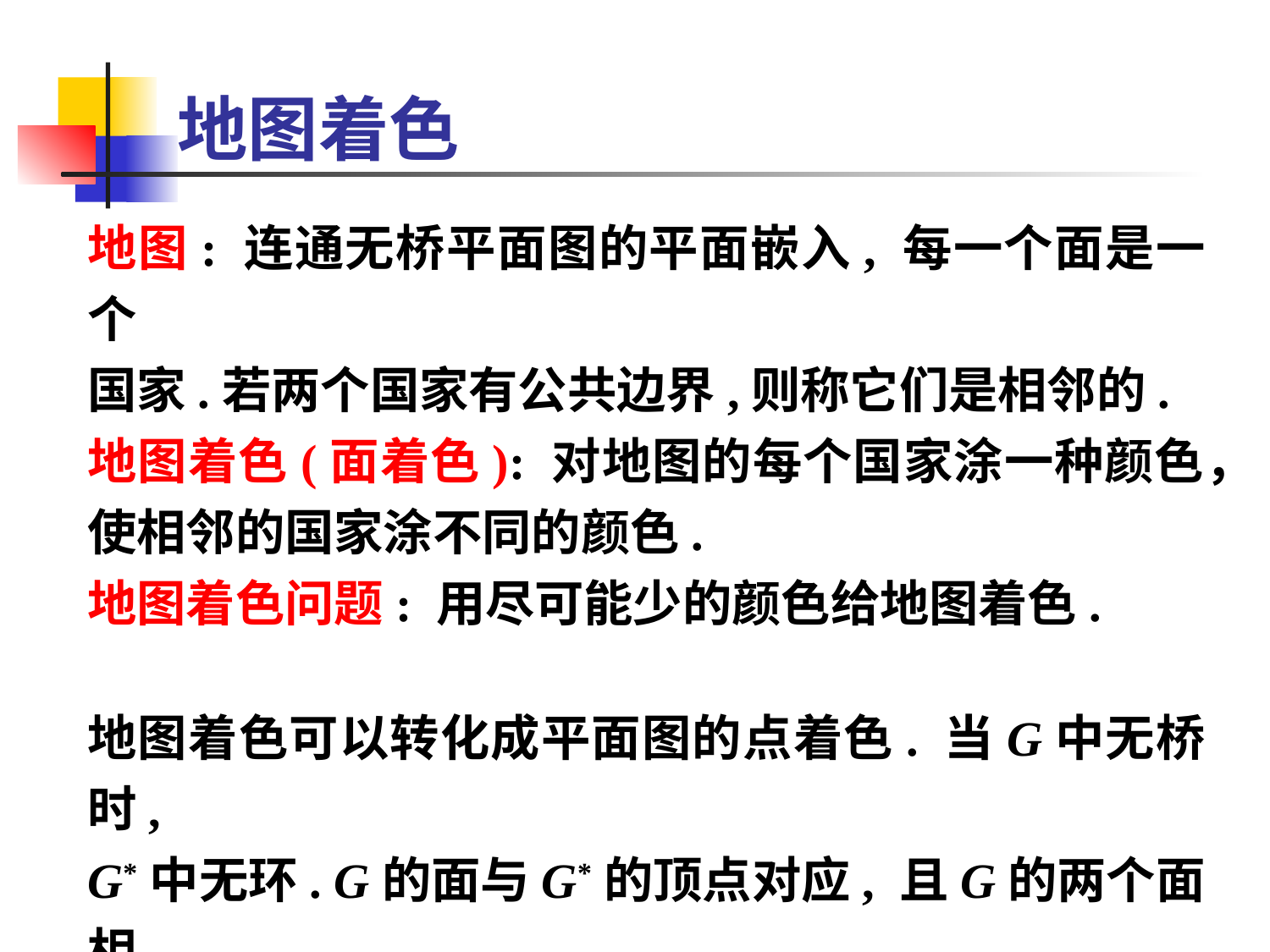

# 地图着色
地图: 连通无桥平面图的平面嵌入, 每一个面是一个
国家.若两个国家有公共边界,则称它们是相邻的.
地图着色(面着色): 对地图的每个国家涂一种颜色，
使相邻的国家涂不同的颜色.
地图着色问题: 用尽可能少的颜色给地图着色.
地图着色可以转化成平面图的点着色. 当G中无桥时,
G*中无环. G的面与G*的顶点对应, 且G的两个面相
邻当且仅当G*对应的两个顶点相邻, 从而G的面着色
等同于G*的点着色.
37